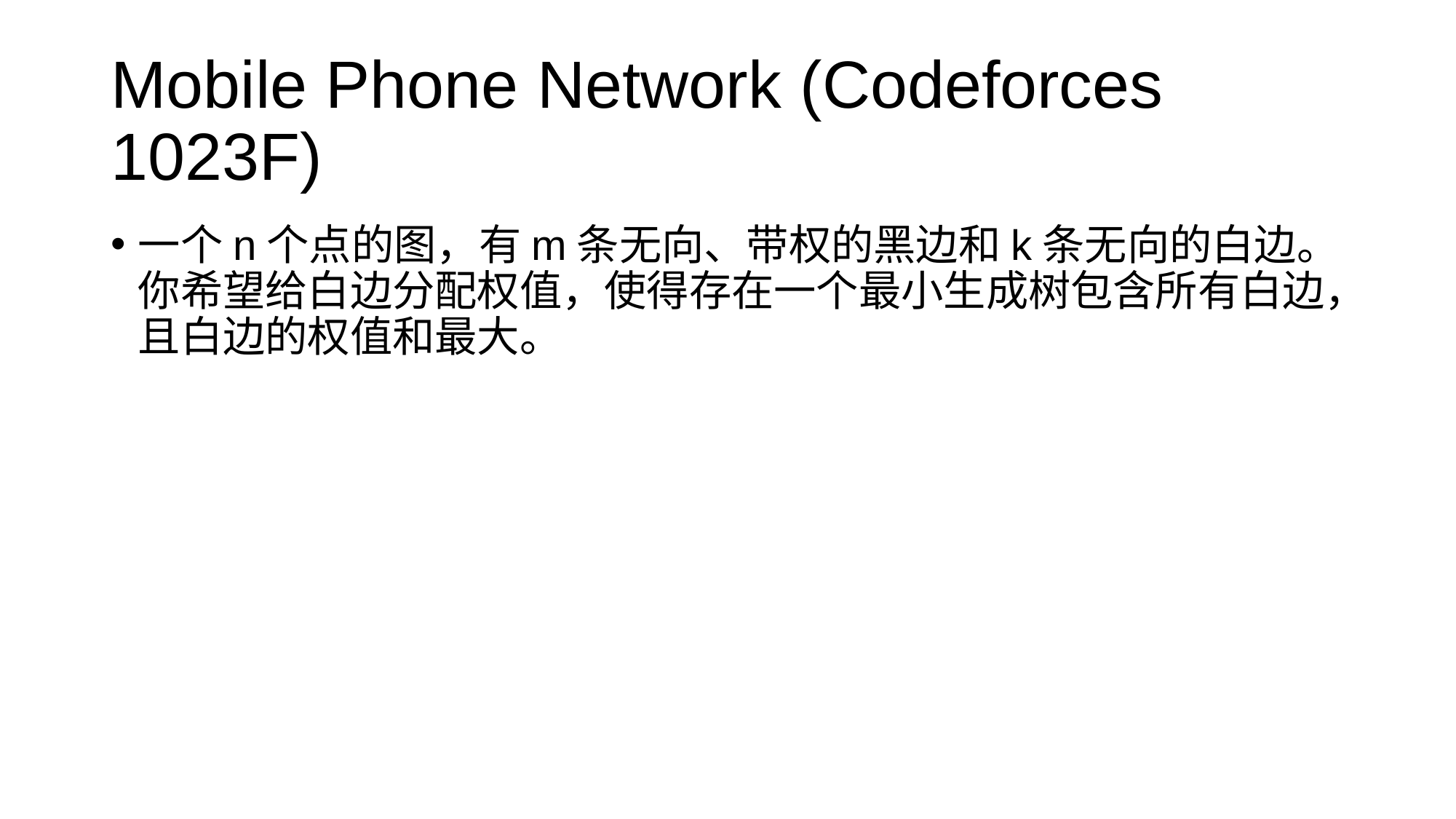

# Mobile Phone Network (Codeforces 1023F)
一个n个点的图，有m条无向、带权的黑边和k条无向的白边。你希望给白边分配权值，使得存在一个最小生成树包含所有白边，且白边的权值和最大。